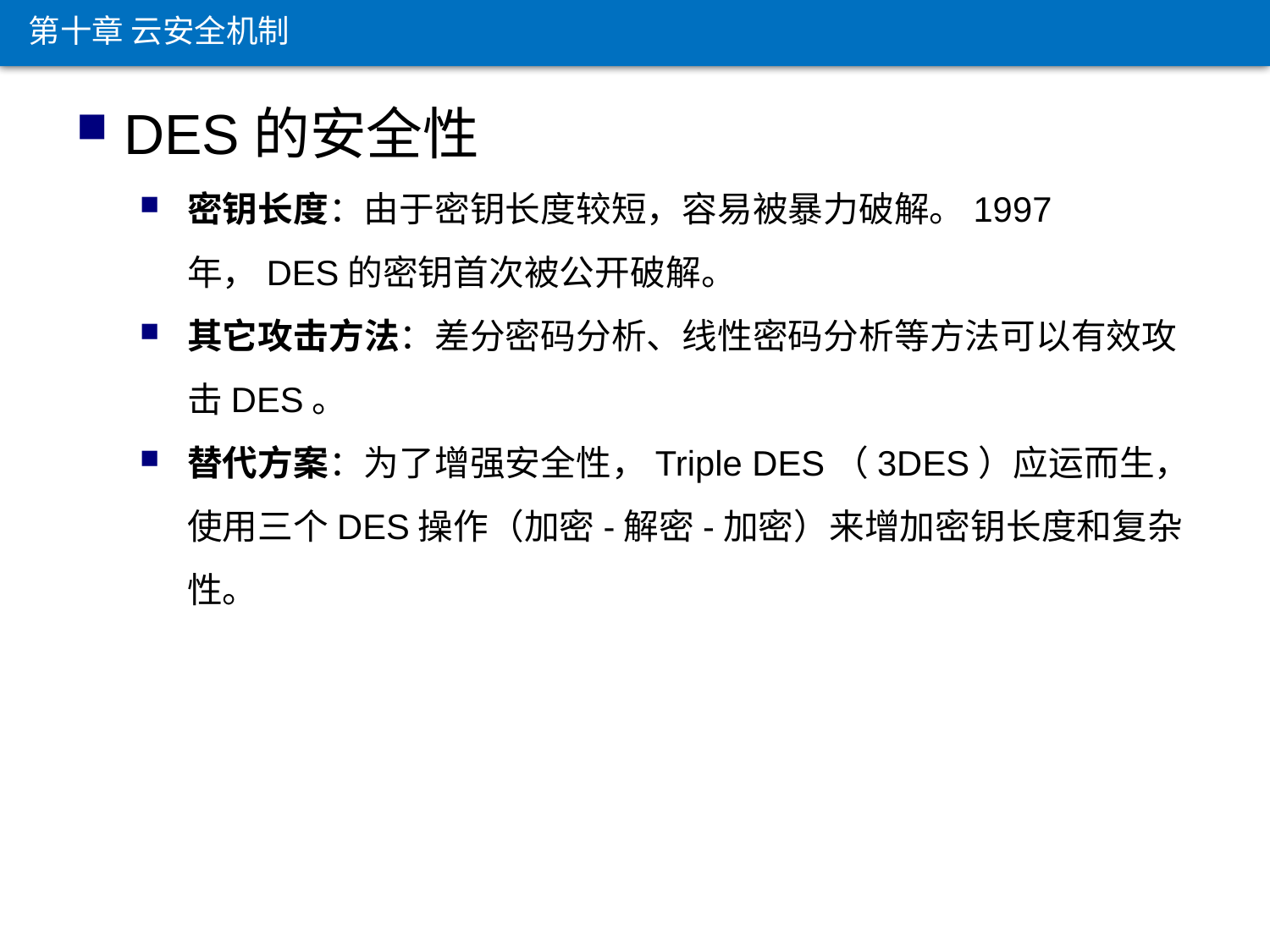

第十章 云安全机制
DES的安全性
密钥长度：由于密钥长度较短，容易被暴力破解。1997年，DES的密钥首次被公开破解。
其它攻击方法：差分密码分析、线性密码分析等方法可以有效攻击DES。
替代方案：为了增强安全性，Triple DES（3DES）应运而生，使用三个DES操作（加密-解密-加密）来增加密钥长度和复杂性。
6